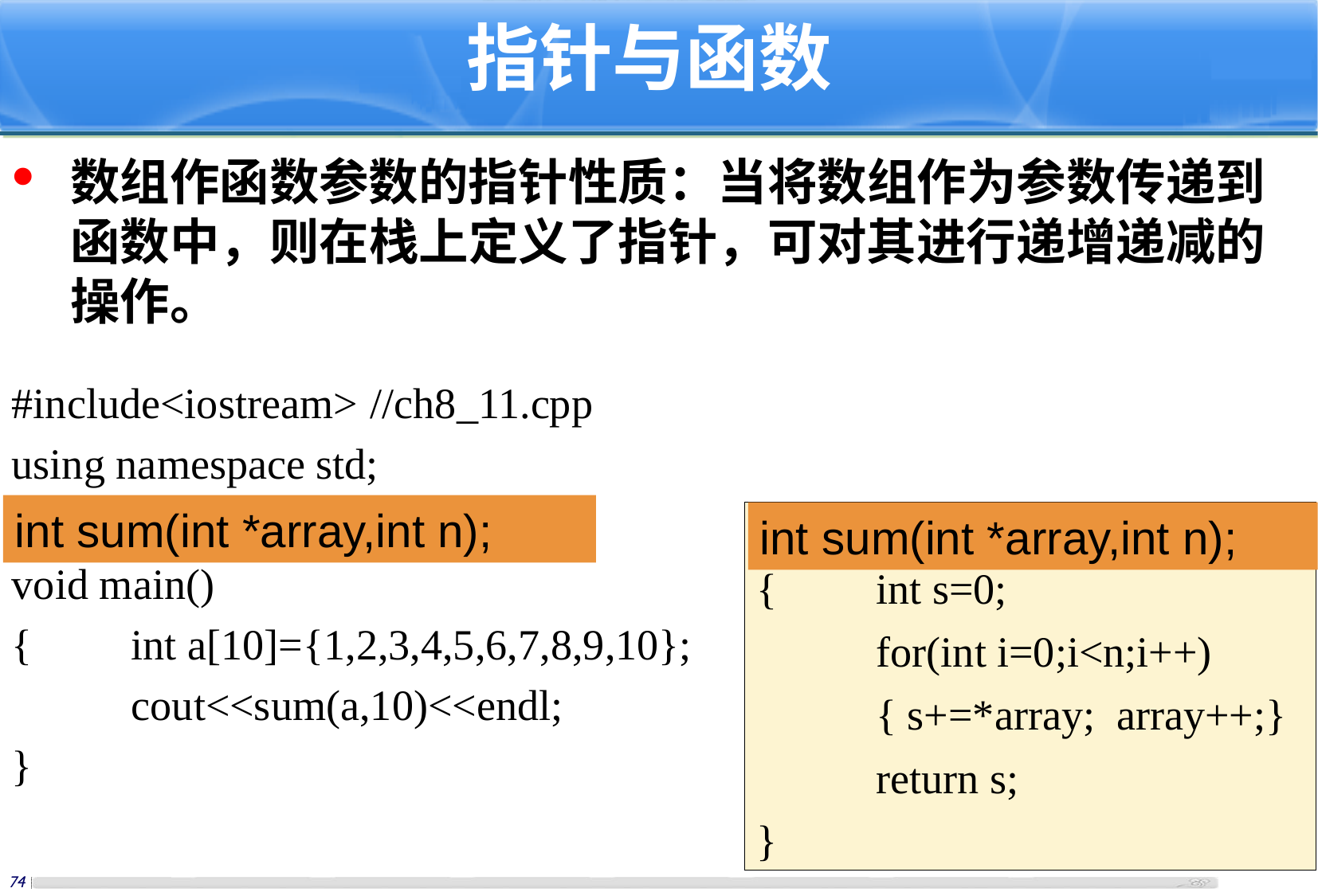

# 指针与函数
数组作函数参数的指针性质：当将数组作为参数传递到函数中，则在栈上定义了指针，可对其进行递增递减的操作。

#include<iostream>	//ch8_11.cpp
using namespace std;
int sum(int array[],int n);
void main()
{	int a[10]={1,2,3,4,5,6,7,8,9,10};
	cout<<sum(a,10)<<endl;
}
int sum(int *array,int n);
int sum(int array[],int n)
{	int s=0;
	for(int i=0;i<n;i++)
	{ s+=*array;  array++;}
	return s;
}
int sum(int *array,int n);